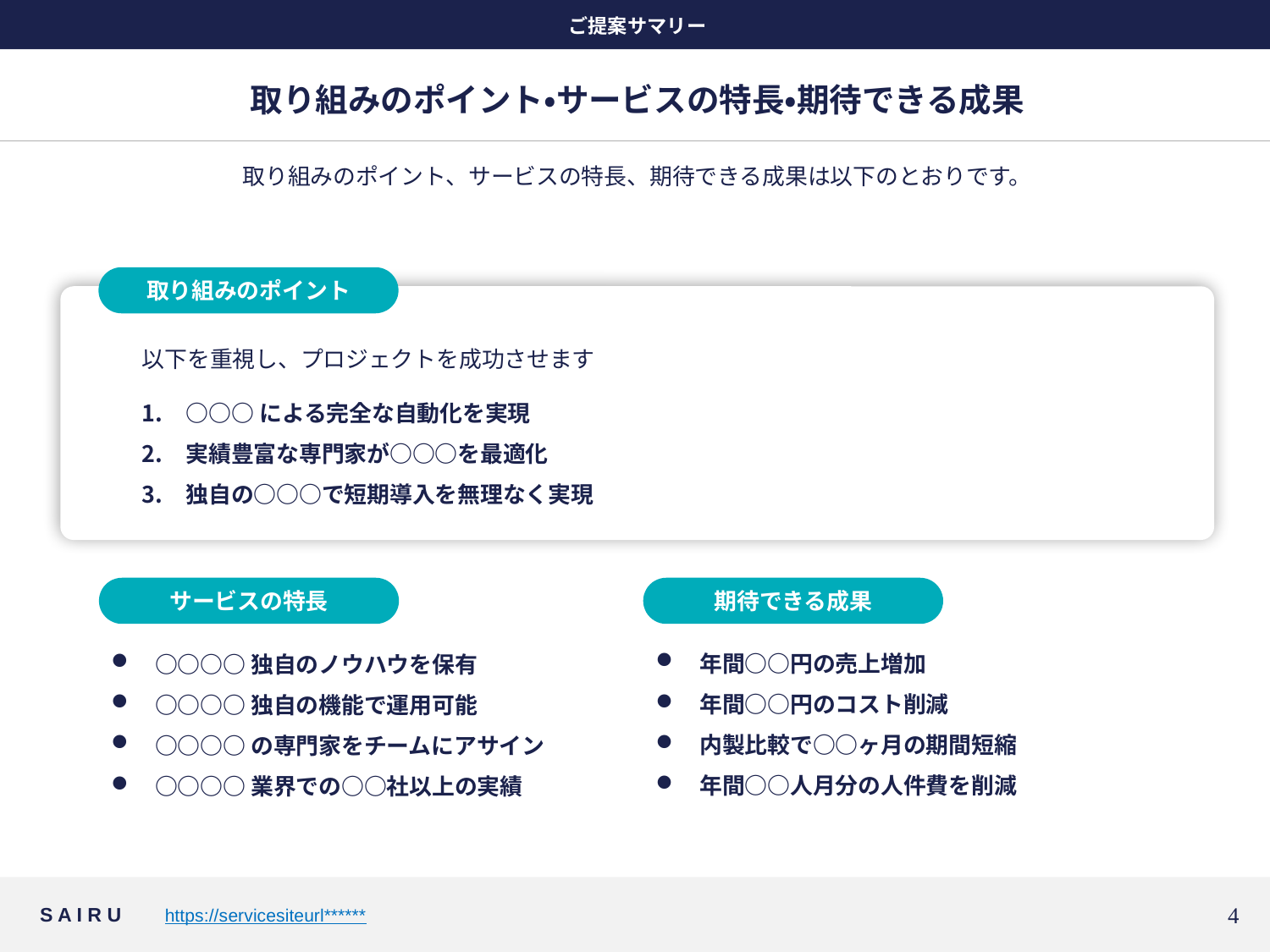

ご提案サマリー
# 取り組みのポイント・サービスの特長・期待できる成果
取り組みのポイント、サービスの特長、期待できる成果は以下のとおりです。
取り組みのポイント

以下を重視し、プロジェクトを成功させます
○○○による完全な自動化を実現
実績豊富な専門家が○○○を最適化
独自の○○○で短期導入を無理なく実現
サービスの特長
期待できる成果
年間○○円の売上増加
年間○○円のコスト削減
内製比較で○○ヶ月の期間短縮
年間○○人月分の人件費を削減
○○○○独自のノウハウを保有
○○○○独自の機能で運用可能
○○○○の専門家をチームにアサイン
○○○○業界での○○社以上の実績
4